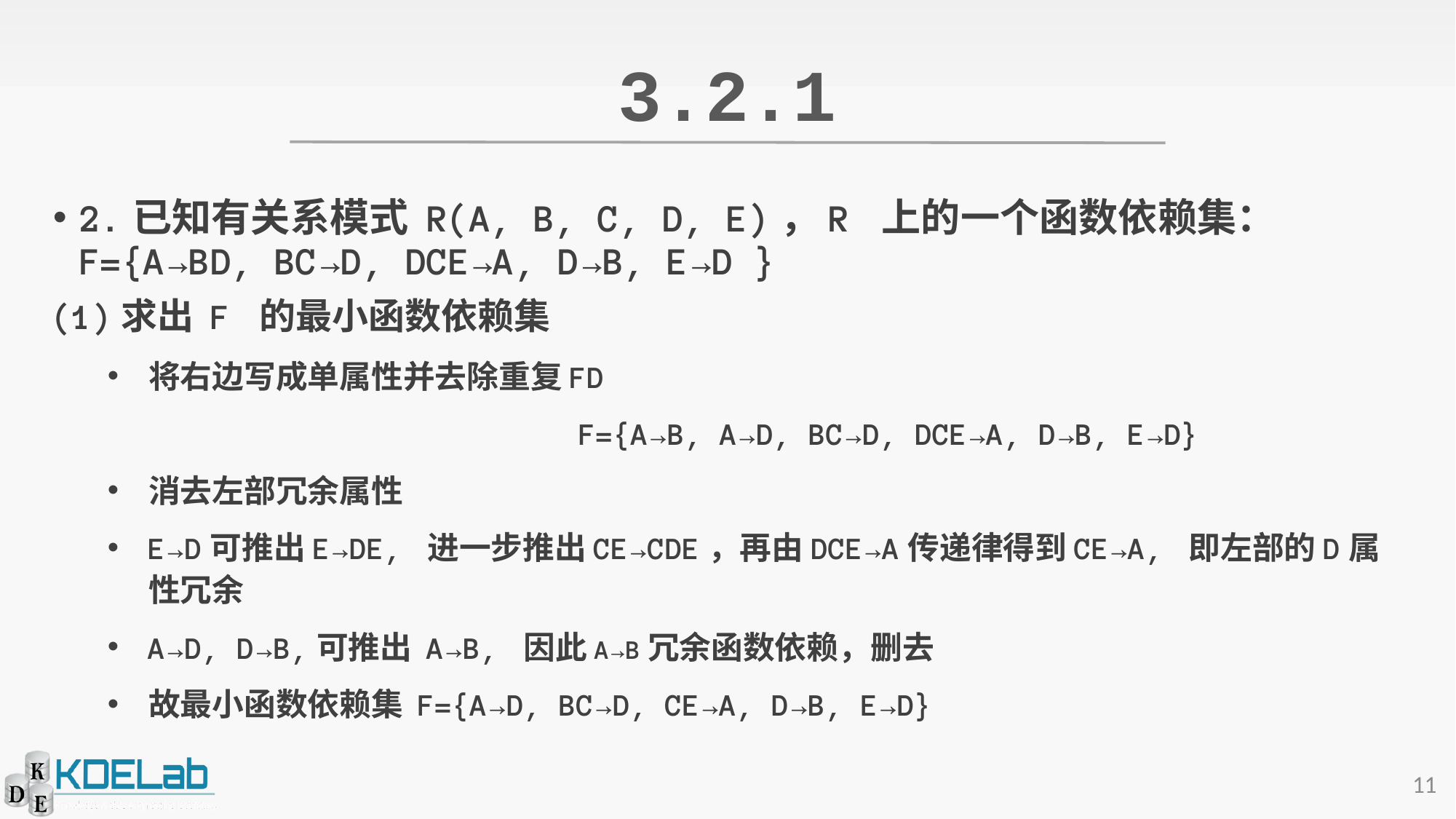

# 3.2.1
2.已知有关系模式 R(A, B, C, D, E)，R 上的一个函数依赖集： F={A→BD, BC→D, DCE→A, D→B, E→D }
(1)求出 F 的最小函数依赖集
将右边写成单属性并去除重复FD
				  F={A→B, A→D, BC→D, DCE→A, D→B, E→D}
消去左部冗余属性
E→D可推出E→DE, 进一步推出CE→CDE，再由DCE→A传递律得到CE→A, 即左部的D属性冗余
A→D, D→B,可推出 A→B, 因此A→B冗余函数依赖，删去
故最小函数依赖集 F={A→D, BC→D, CE→A, D→B, E→D}
11